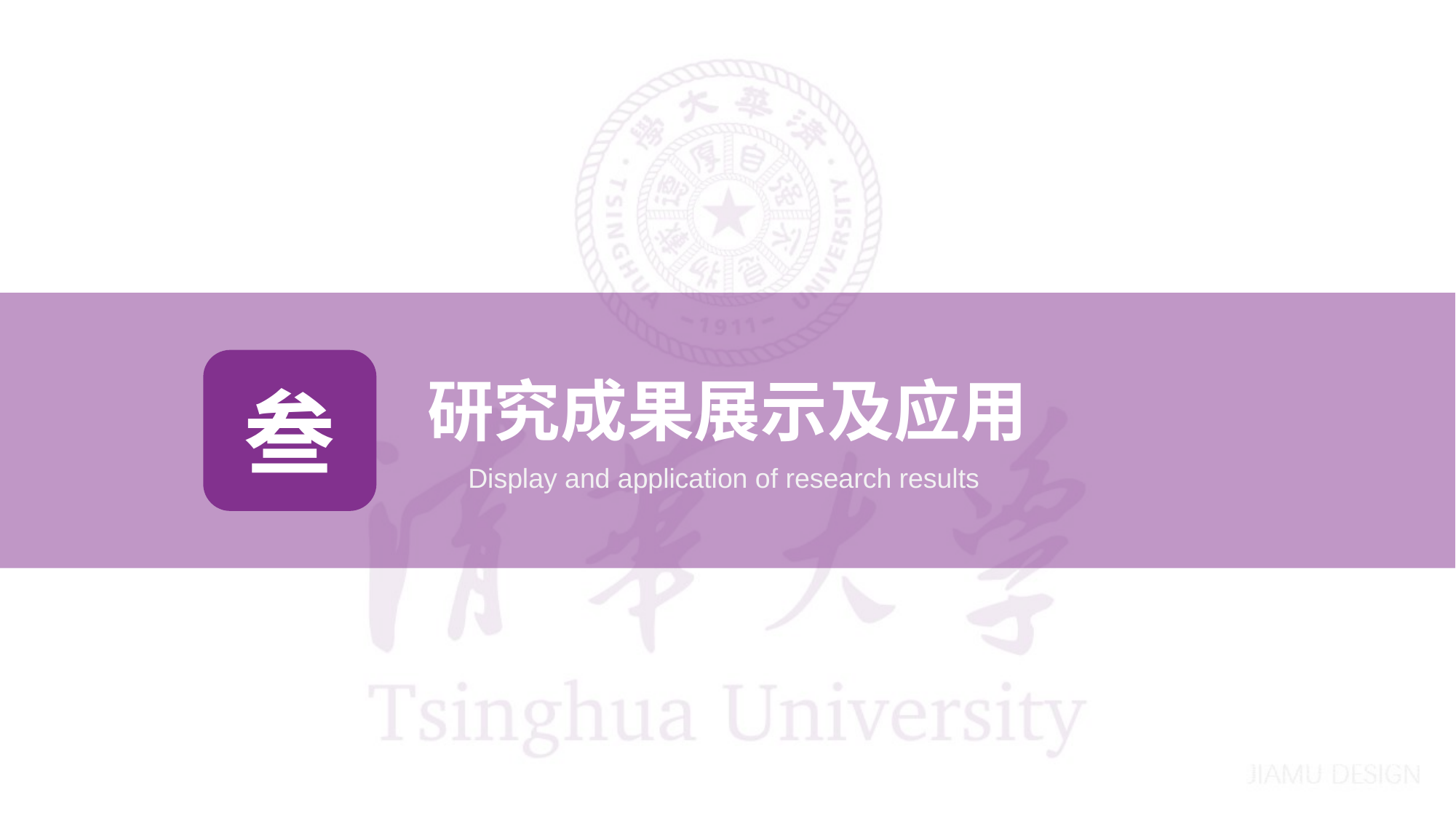

叁
研究成果展示及应用
Display and application of research results